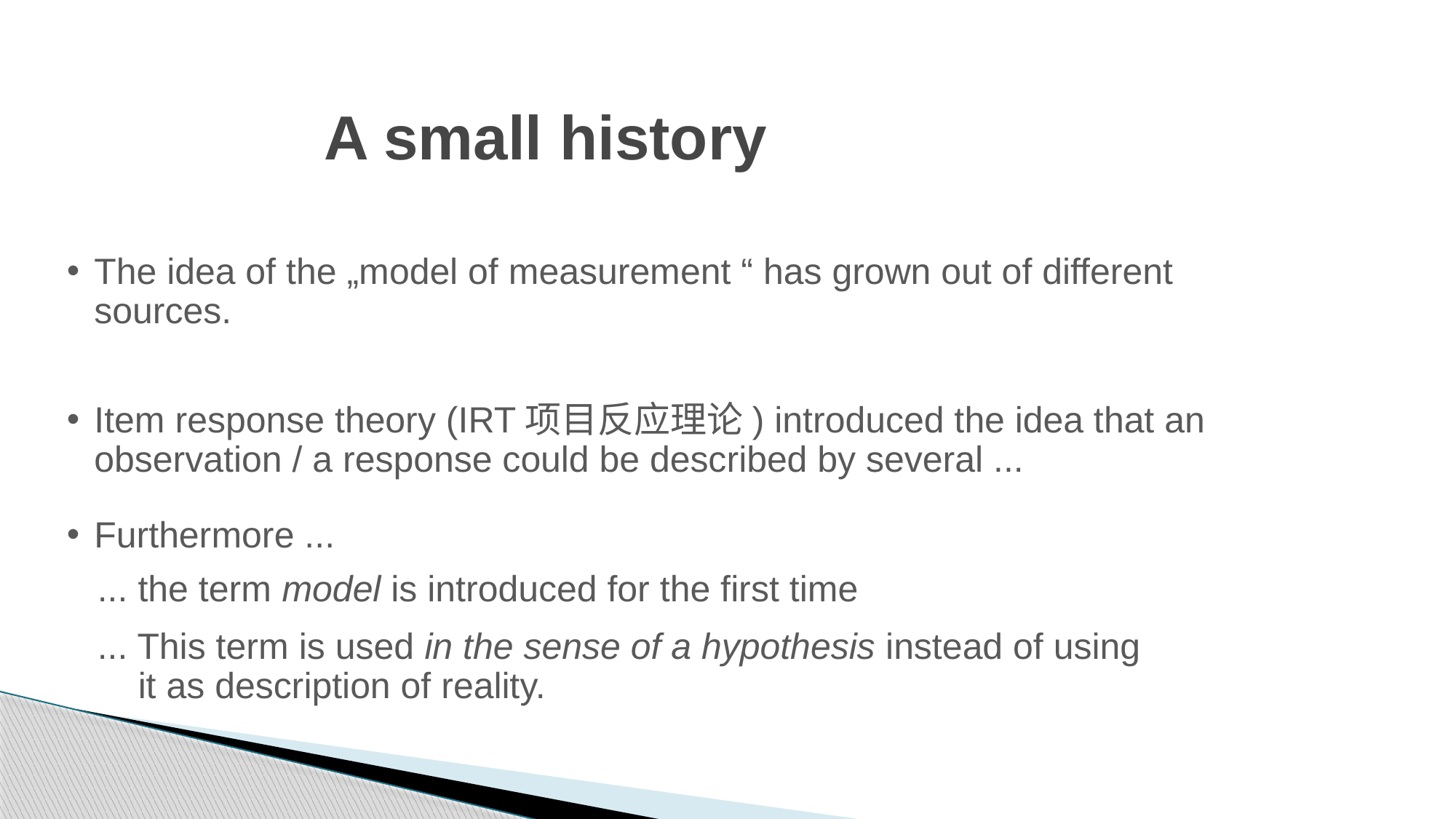

# A small history
The idea of the „model of measurement “ has grown out of different sources.

Item response theory (IRT项目反应理论) introduced the idea that an observation / a response could be described by several ...
Furthermore ...
   ... the term model is introduced for the first time
   ... This term is used in the sense of a hypothesis instead of using
       it as description of reality.